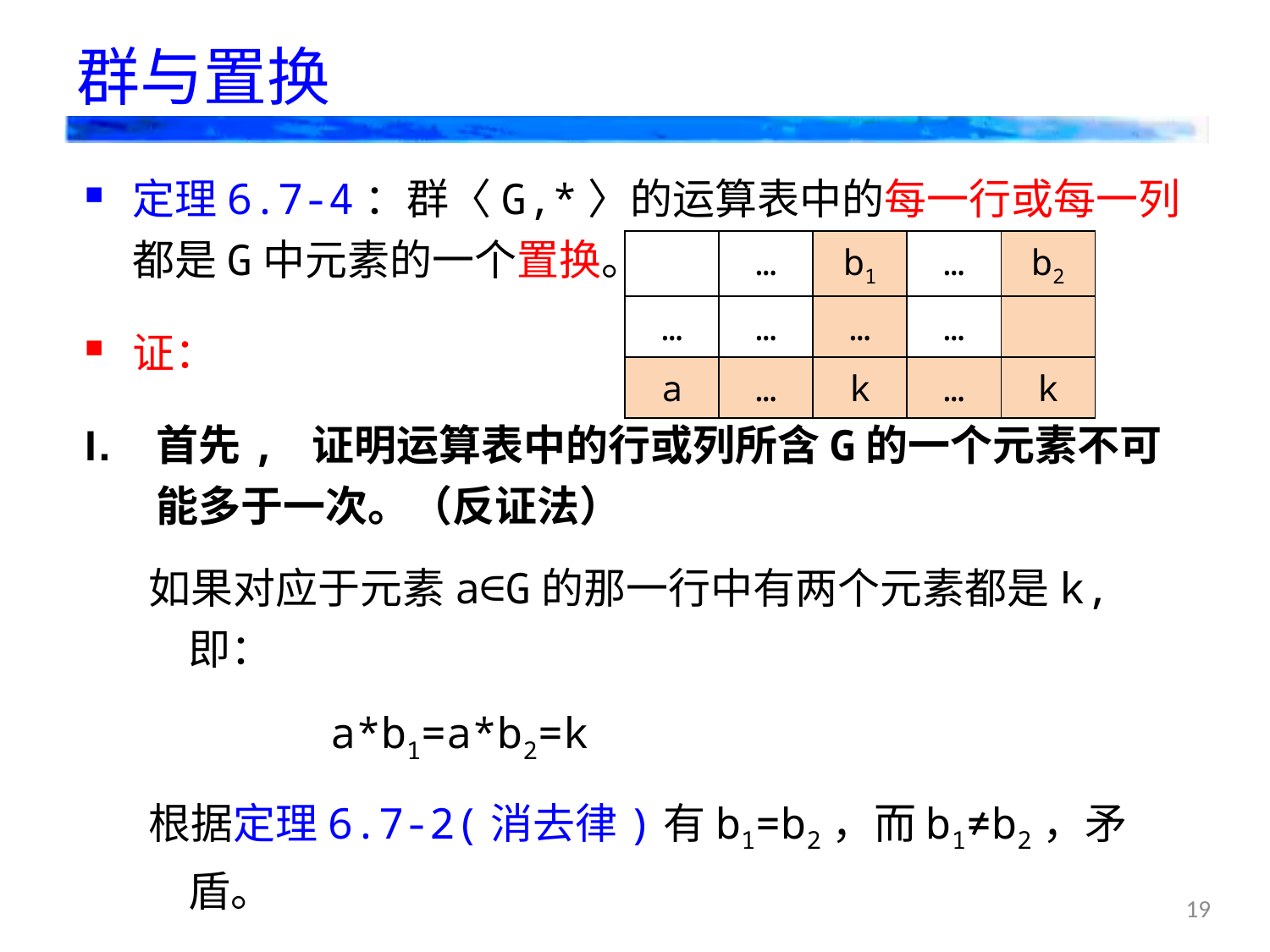

# 群与置换
定理6.7-4：群〈G,*〉的运算表中的每一行或每一列都是G中元素的一个置换。
证：
首先, 证明运算表中的行或列所含G的一个元素不可能多于一次。（反证法）
如果对应于元素a∈G的那一行中有两个元素都是k,即：
a*b1=a*b2=k
根据定理6.7-2(消去律)有b1=b2，而b1≠b2，矛盾。
对于列也一样可以证明。
|  | … | b1 | … | b2 |
| --- | --- | --- | --- | --- |
| … | … | … | … |  |
| a | … | k | … | k |
19